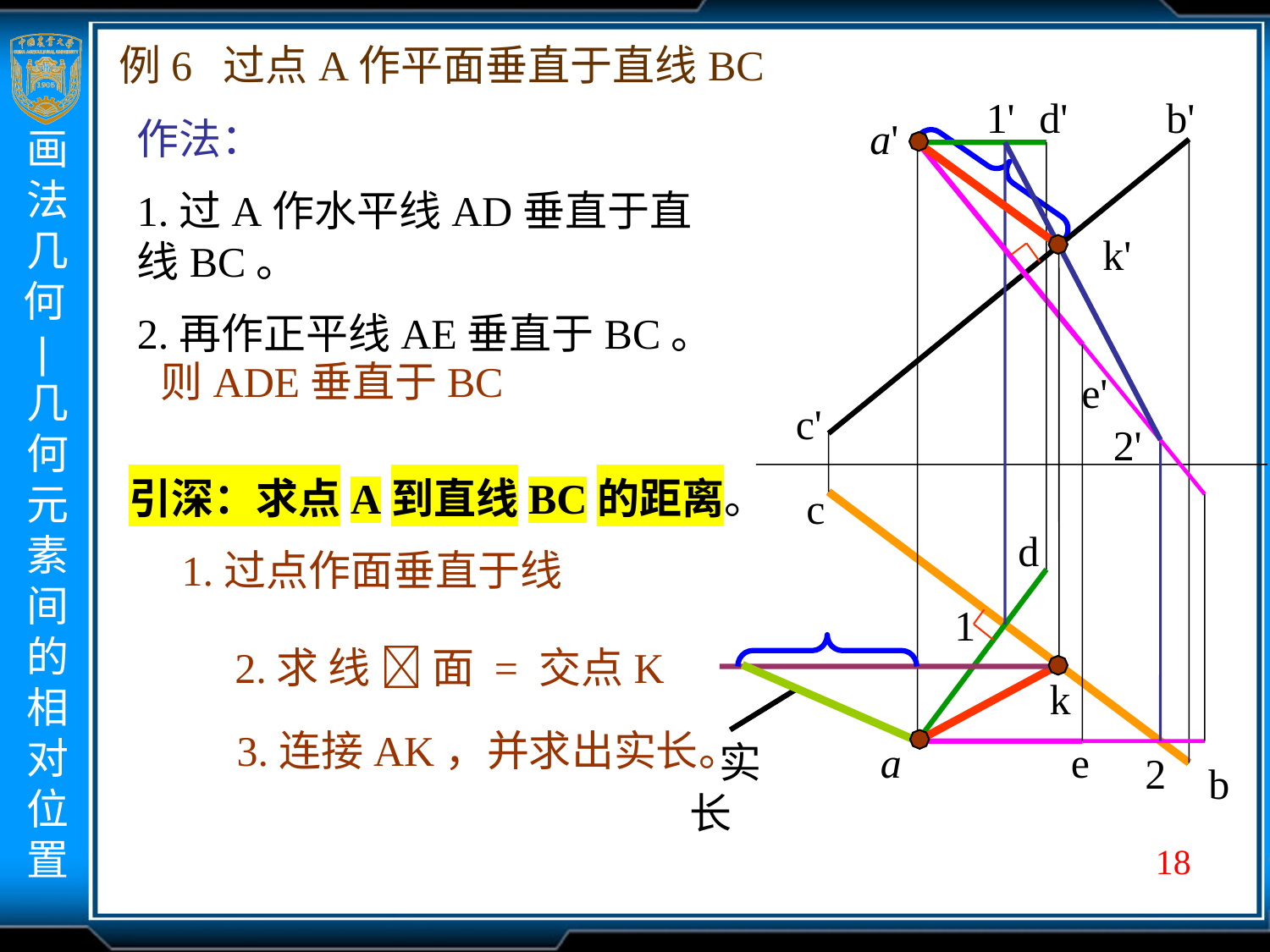

例6  过点A作平面垂直于直线BC
1'
d'
b'

作法：
1.过A作水平线AD垂直于直线BC。
2.再作正平线AE垂直于BC。
a'

k'

则ADE垂直于BC
e'
c'
2'

引深：求点A到直线BC的距离。
     1.过点作面垂直于线
c

d

1

2.求 线 ∩ 面 = 交点K

k

3.连接AK，并求出实长。
  实长
a

e
2

b
18